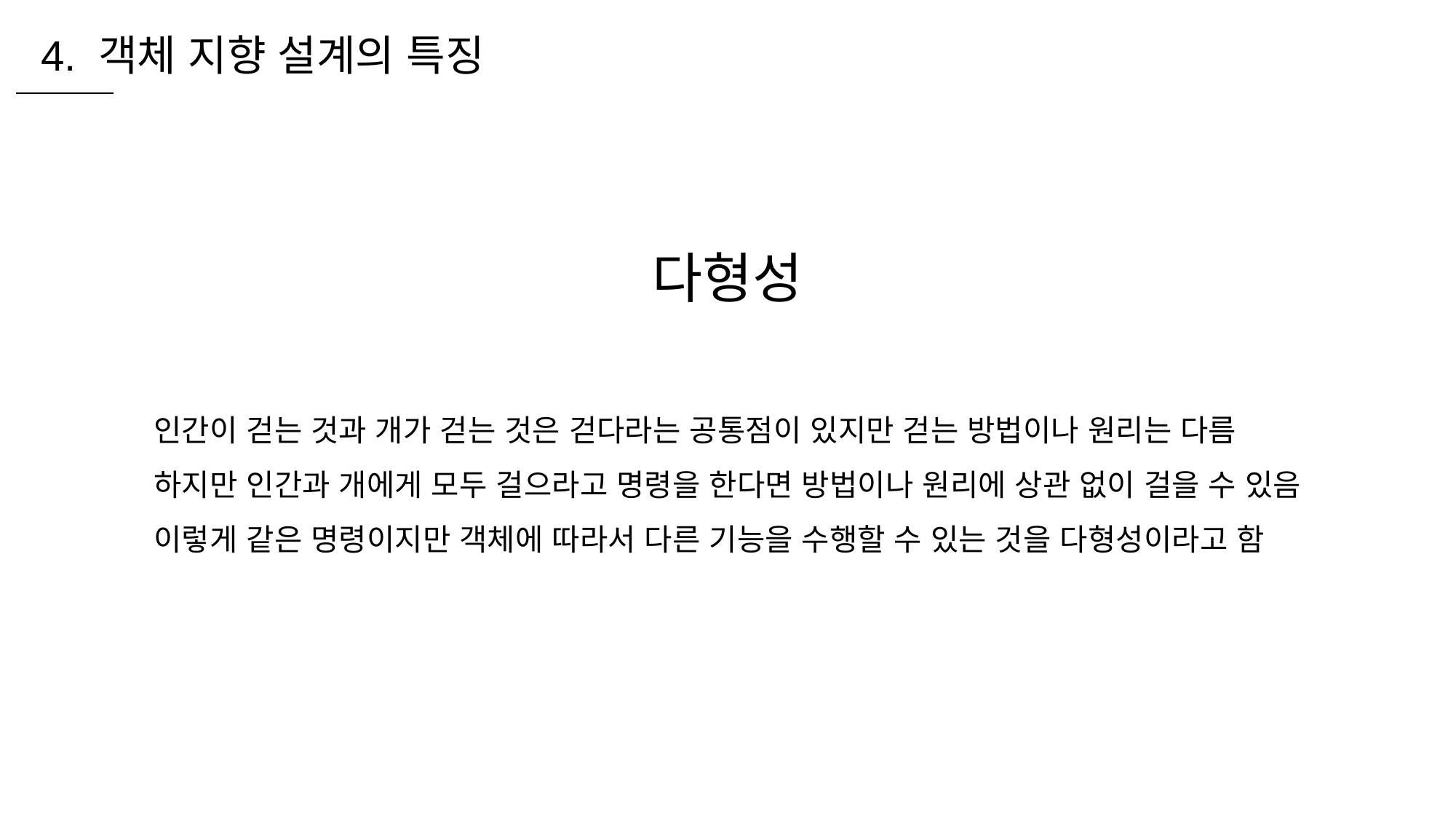

4. 객체 지향 설계의 특징
다형성
인간이 걷는 것과 개가 걷는 것은 걷다라는 공통점이 있지만 걷는 방법이나 원리는 다름
하지만 인간과 개에게 모두 걸으라고 명령을 한다면 방법이나 원리에 상관 없이 걸을 수 있음
이렇게 같은 명령이지만 객체에 따라서 다른 기능을 수행할 수 있는 것을 다형성이라고 함